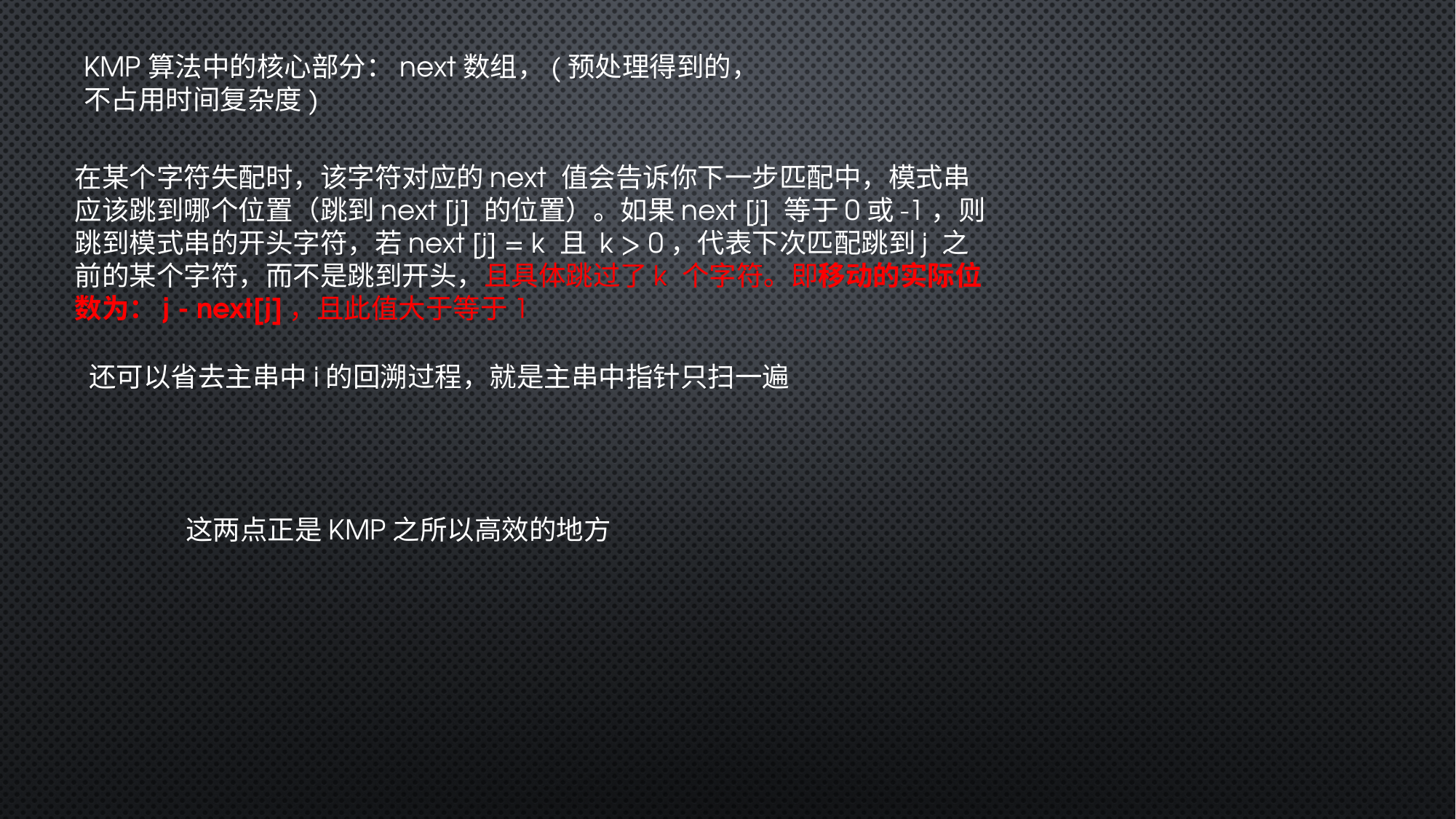

KMP算法中的核心部分：next数组，(预处理得到的，不占用时间复杂度)
在某个字符失配时，该字符对应的next 值会告诉你下一步匹配中，模式串应该跳到哪个位置（跳到next [j] 的位置）。如果next [j] 等于0或-1，则跳到模式串的开头字符，若next [j] = k 且 k > 0，代表下次匹配跳到j 之前的某个字符，而不是跳到开头，且具体跳过了k 个字符。即移动的实际位数为：j - next[j]，且此值大于等于1
还可以省去主串中i的回溯过程，就是主串中指针只扫一遍
这两点正是KMP之所以高效的地方